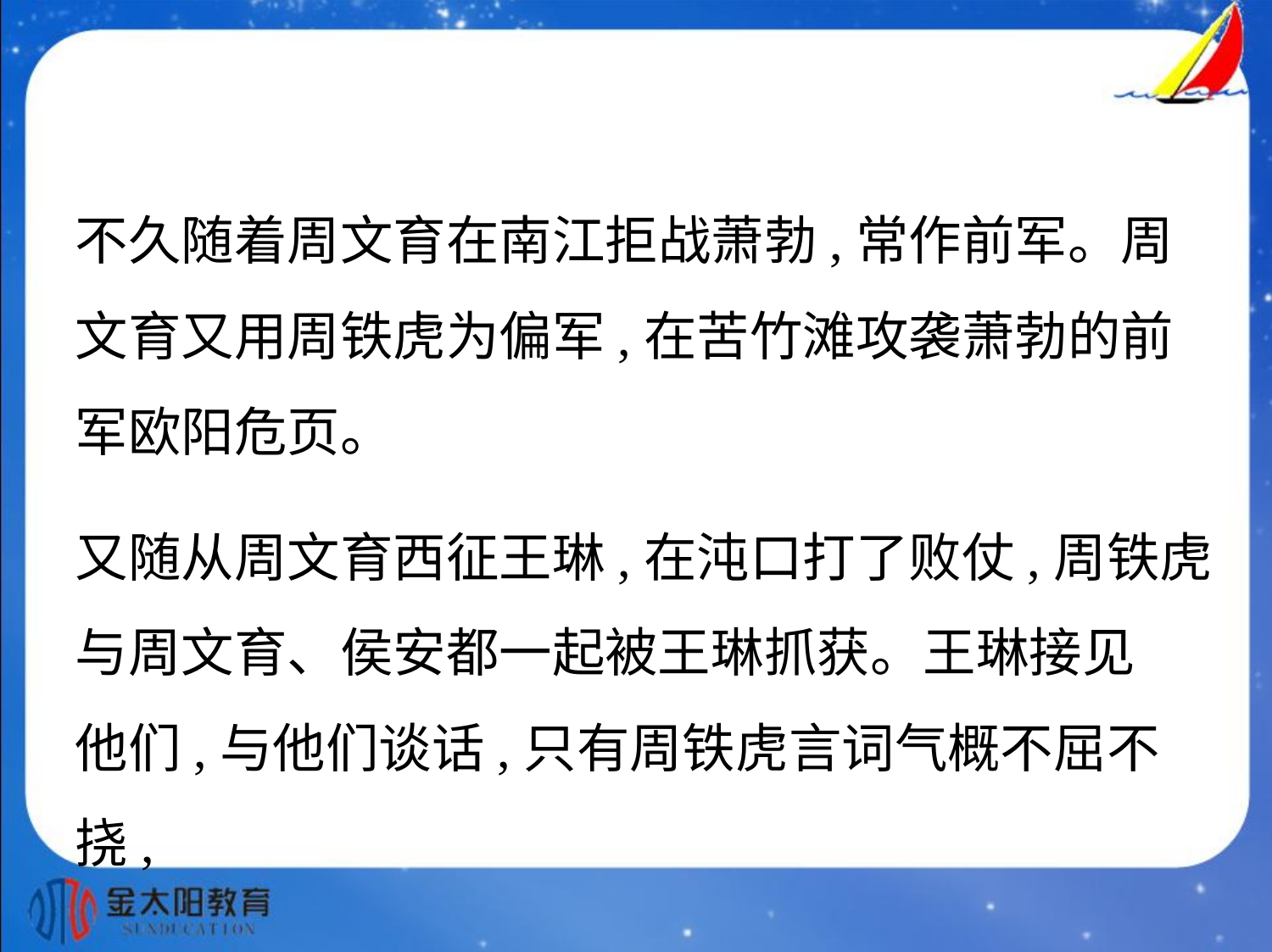

不久随着周文育在南江拒战萧勃,常作前军。周
文育又用周铁虎为偏军,在苦竹滩攻袭萧勃的前
军欧阳危页。
又随从周文育西征王琳,在沌口打了败仗,周铁虎
与周文育、侯安都一起被王琳抓获。王琳接见
他们,与他们谈话,只有周铁虎言词气概不屈不挠,